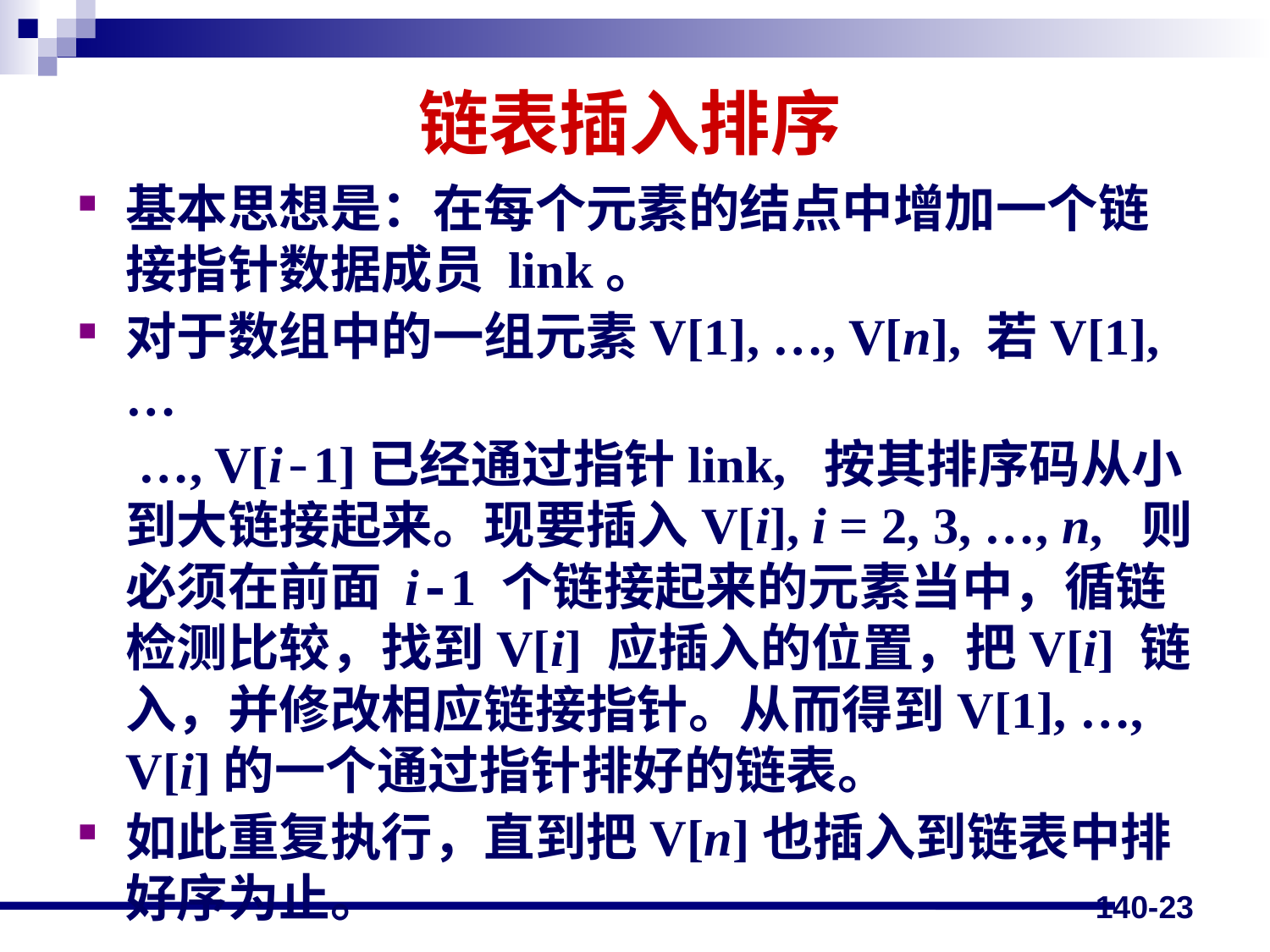

# 链表插入排序
基本思想是：在每个元素的结点中增加一个链接指针数据成员 link。
对于数组中的一组元素V[1], …, V[n], 若V[1], …
	 …, V[i-1]已经通过指针link,  按其排序码从小到大链接起来。现要插入V[i], i = 2, 3, …, n,  则必须在前面 i-1 个链接起来的元素当中，循链检测比较，找到V[i] 应插入的位置，把V[i] 链入，并修改相应链接指针。从而得到V[1], …, V[i]的一个通过指针排好的链表。
如此重复执行，直到把V[n]也插入到链表中排好序为止。
140-23